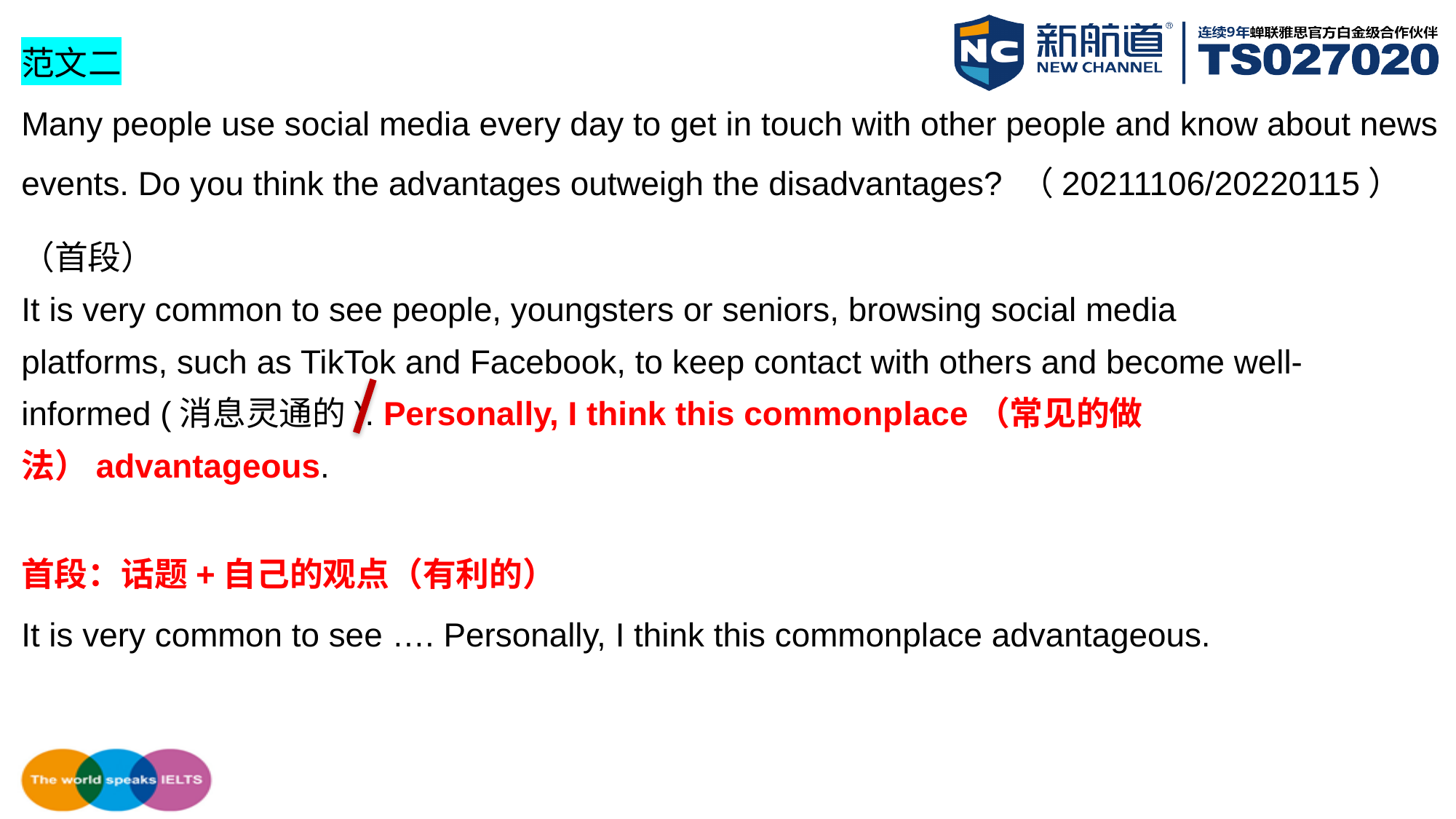

范文二
Many people use social media every day to get in touch with other people and know about news events. Do you think the advantages outweigh the disadvantages? （20211106/20220115）

（首段）
It is very common to see people, youngsters or seniors, browsing social media platforms, such as TikTok and Facebook, to keep contact with others and become well-informed (消息灵通的). Personally, I think this commonplace（常见的做法）advantageous.
首段：话题+自己的观点（有利的）
It is very common to see …. Personally, I think this commonplace advantageous.